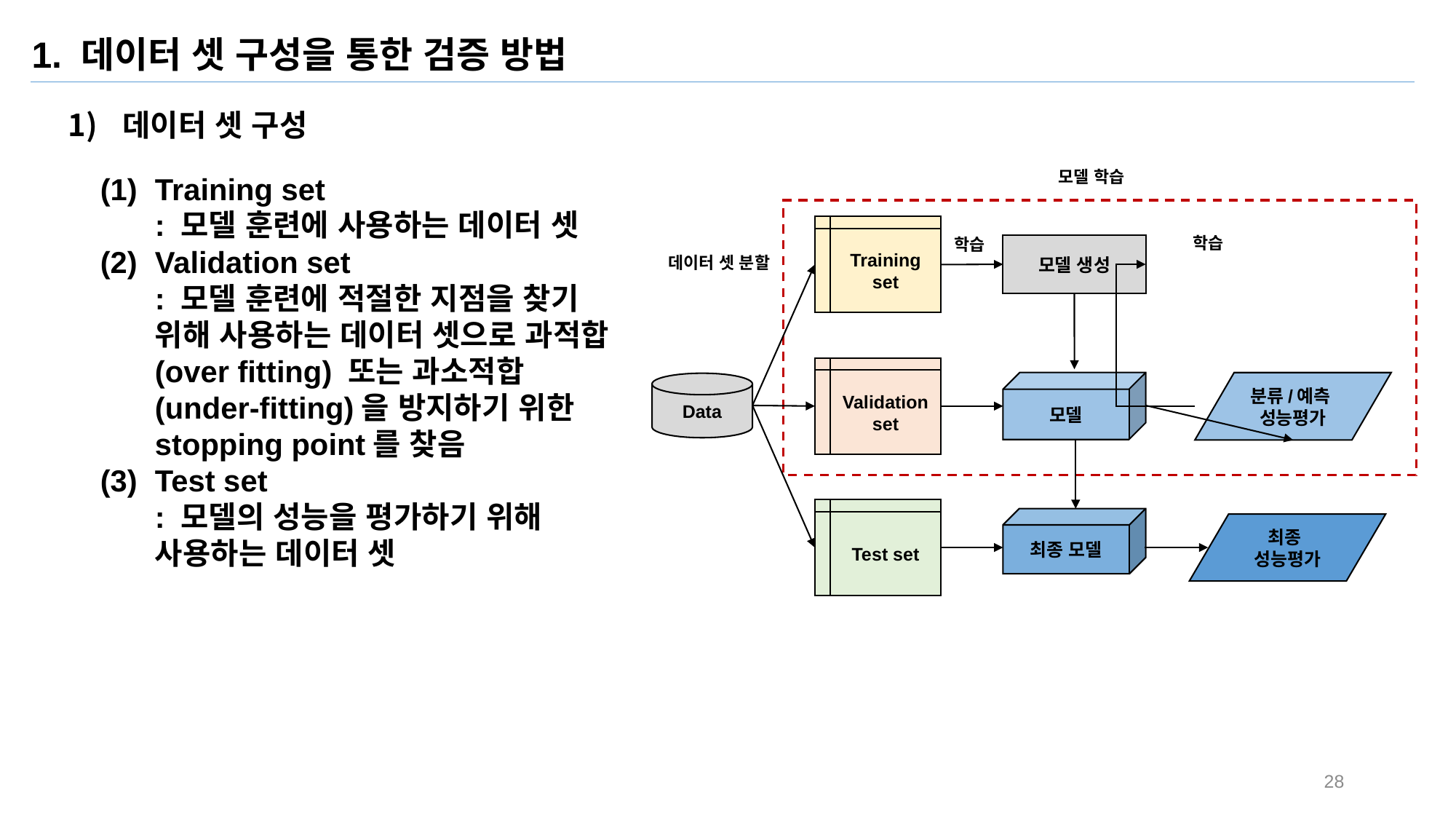

1. 데이터 셋 구성을 통한 검증 방법
데이터 셋 구성
모델 학습

Training set
학습
학습
모델 생성
데이터 셋 분할
Validation set
모델
분류/예측
성능평가
Data
Test set
최종 모델
최종
성능평가
Training set
: 모델 훈련에 사용하는 데이터 셋
Validation set
: 모델 훈련에 적절한 지점을 찾기 위해 사용하는 데이터 셋으로 과적합(over fitting) 또는 과소적합(under-fitting)을 방지하기 위한 stopping point를 찾음
Test set
: 모델의 성능을 평가하기 위해 사용하는 데이터 셋
28